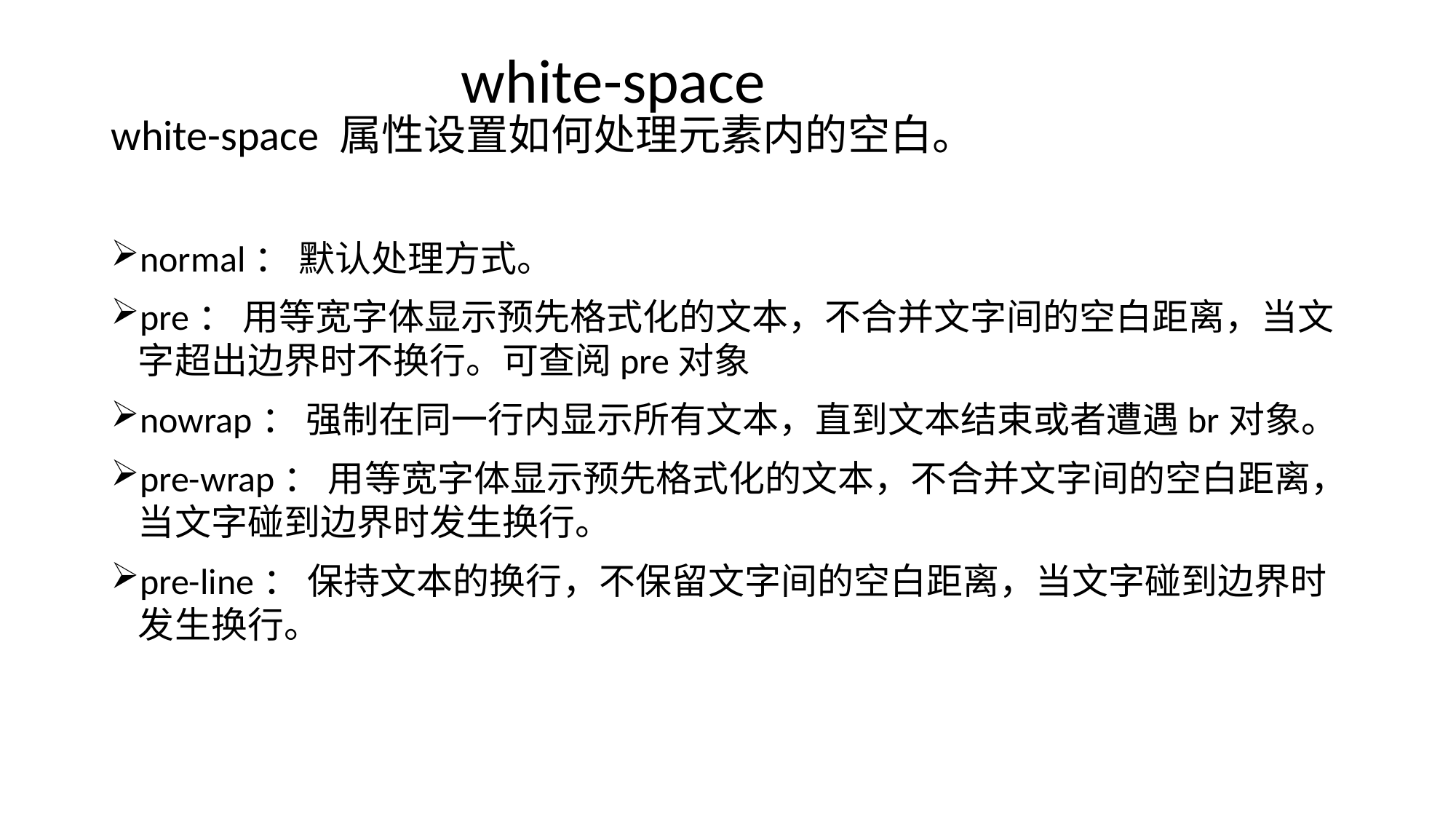

# white-space
white-space 属性设置如何处理元素内的空白。

normal： 默认处理方式。
pre： 用等宽字体显示预先格式化的文本，不合并文字间的空白距离，当文字超出边界时不换行。可查阅pre对象
nowrap： 强制在同一行内显示所有文本，直到文本结束或者遭遇br对象。
pre-wrap： 用等宽字体显示预先格式化的文本，不合并文字间的空白距离，当文字碰到边界时发生换行。
pre-line： 保持文本的换行，不保留文字间的空白距离，当文字碰到边界时发生换行。